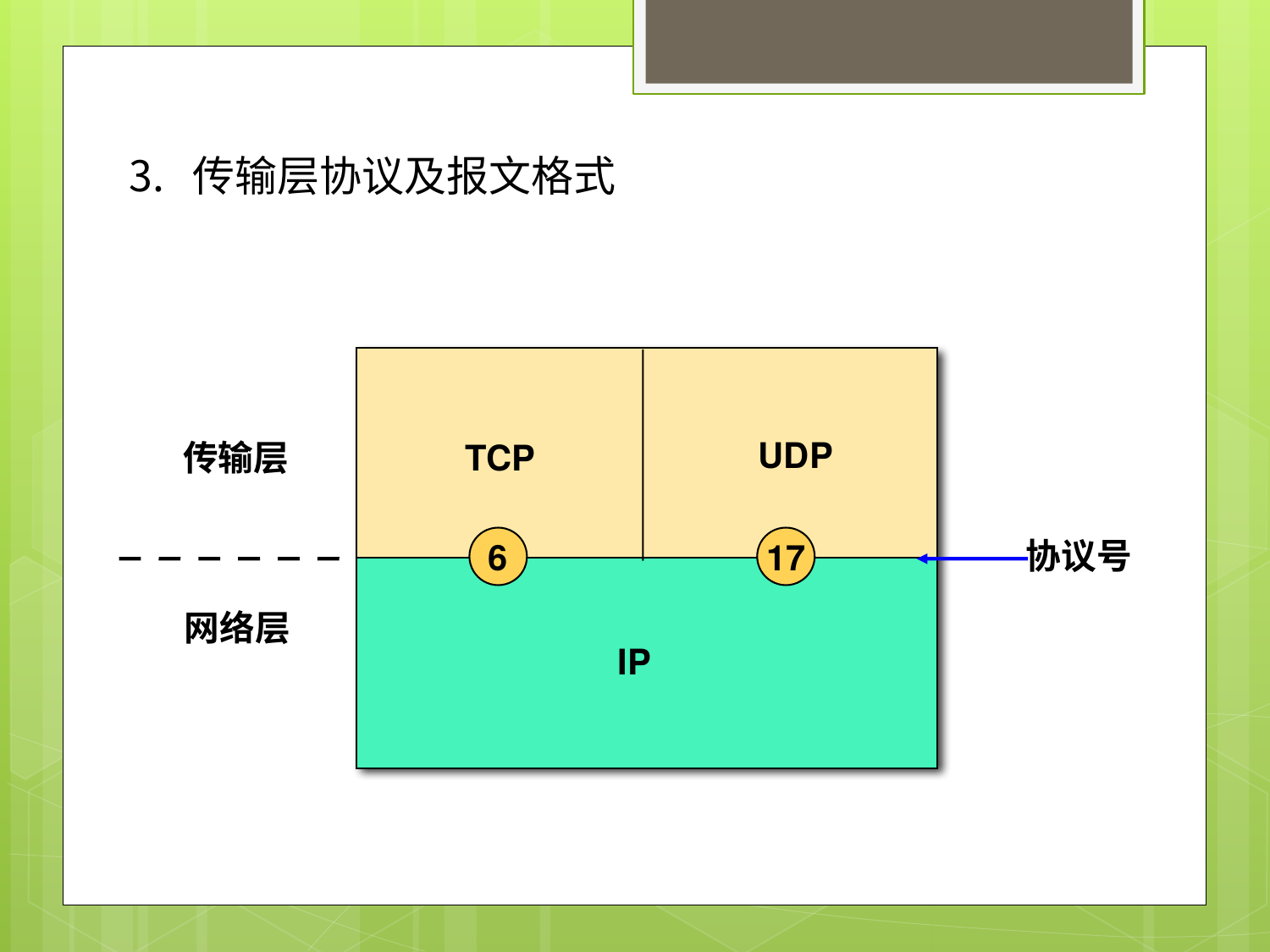

传输层协议及报文格式

UDP
传输层
TCP
6
17
协议号

网络层
IP